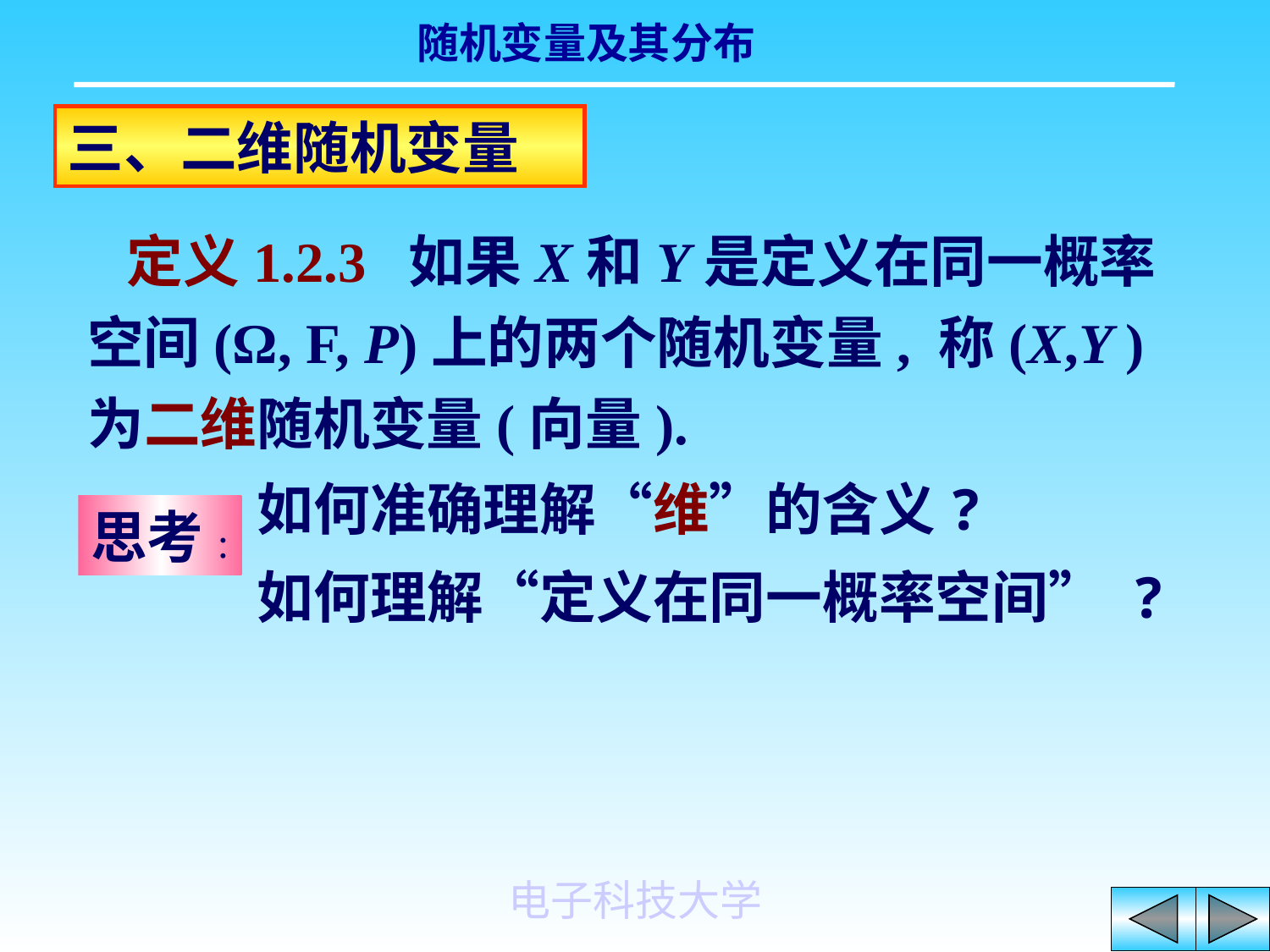

三、二维随机变量
  定义1.2.3  如果X和Y是定义在同一概率空间(Ω, F, P)上的两个随机变量, 称(X,Y )为二维随机变量(向量).
如何准确理解“维”的含义?
如何理解“定义在同一概率空间” ?
思考:
电子科技大学